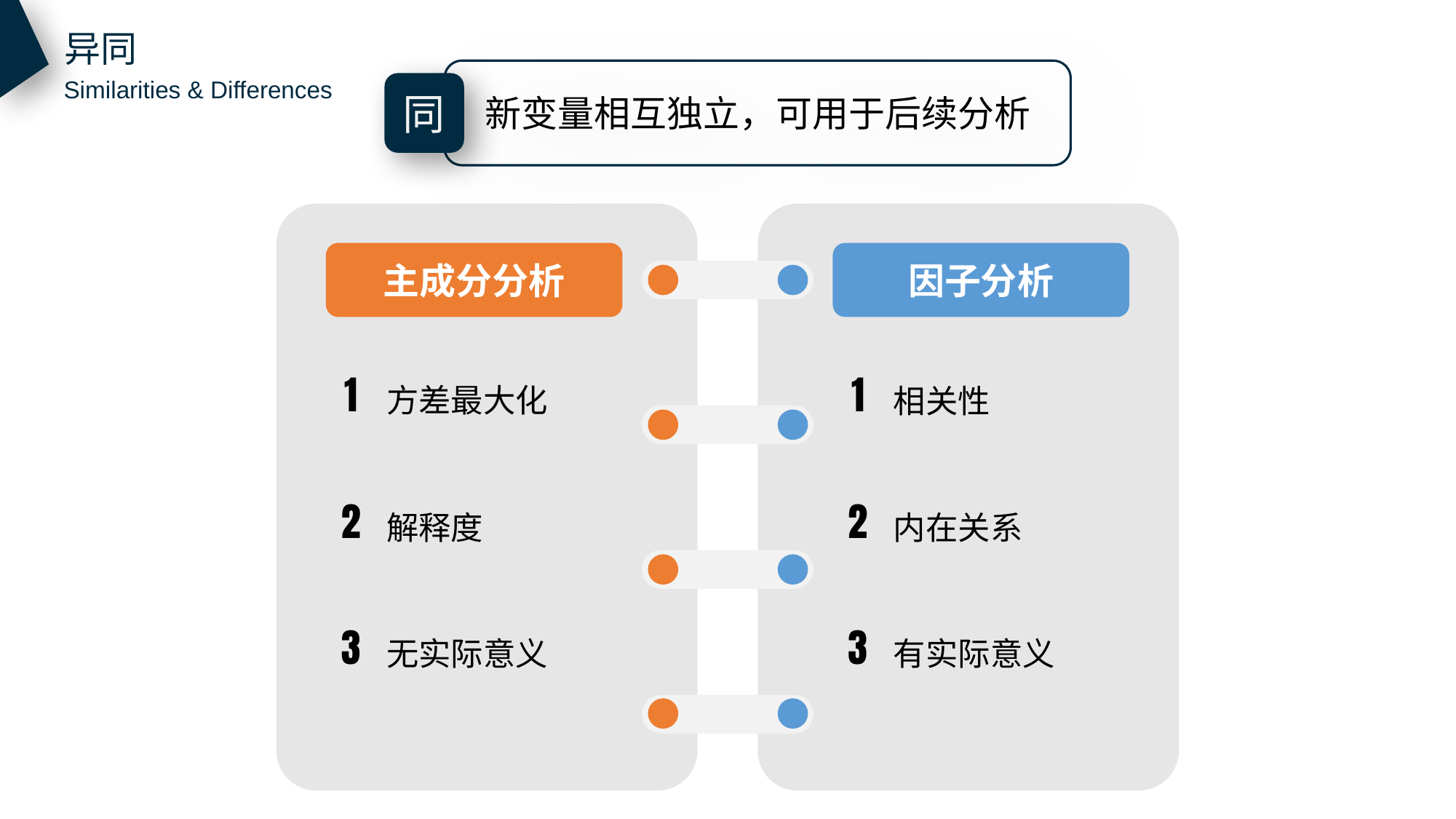

异同
Similarities & Differences
新变量相互独立，可用于后续分析
同

主成分分析
因子分析

方差最大化
1
1
相关性

2
2
解释度
内在关系

3
3
无实际意义
有实际意义